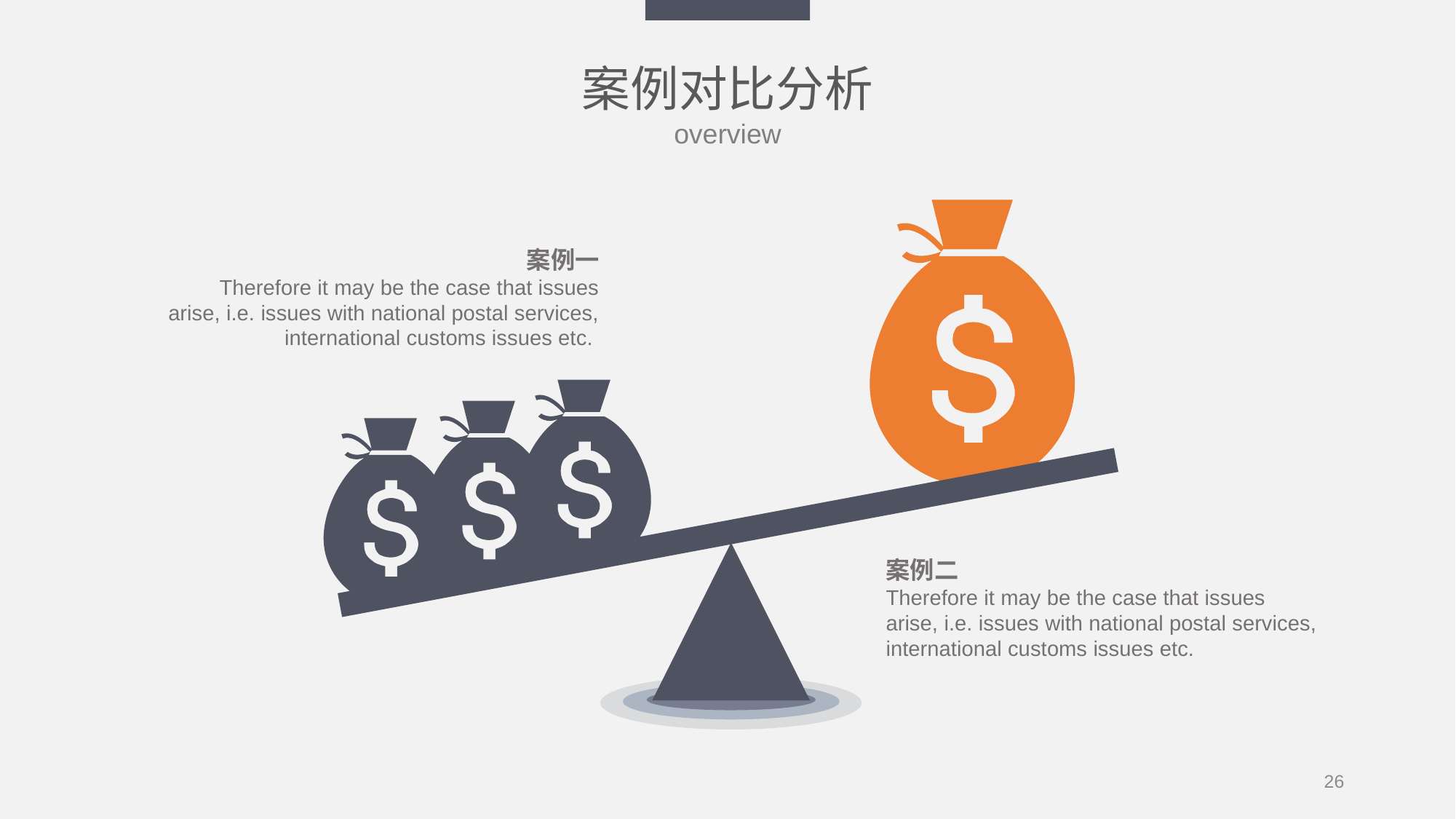

案例对比分析
overview

案例一
Therefore it may be the case that issues arise, i.e. issues with national postal services, international customs issues etc.

案例二
Therefore it may be the case that issues arise, i.e. issues with national postal services, international customs issues etc.
26